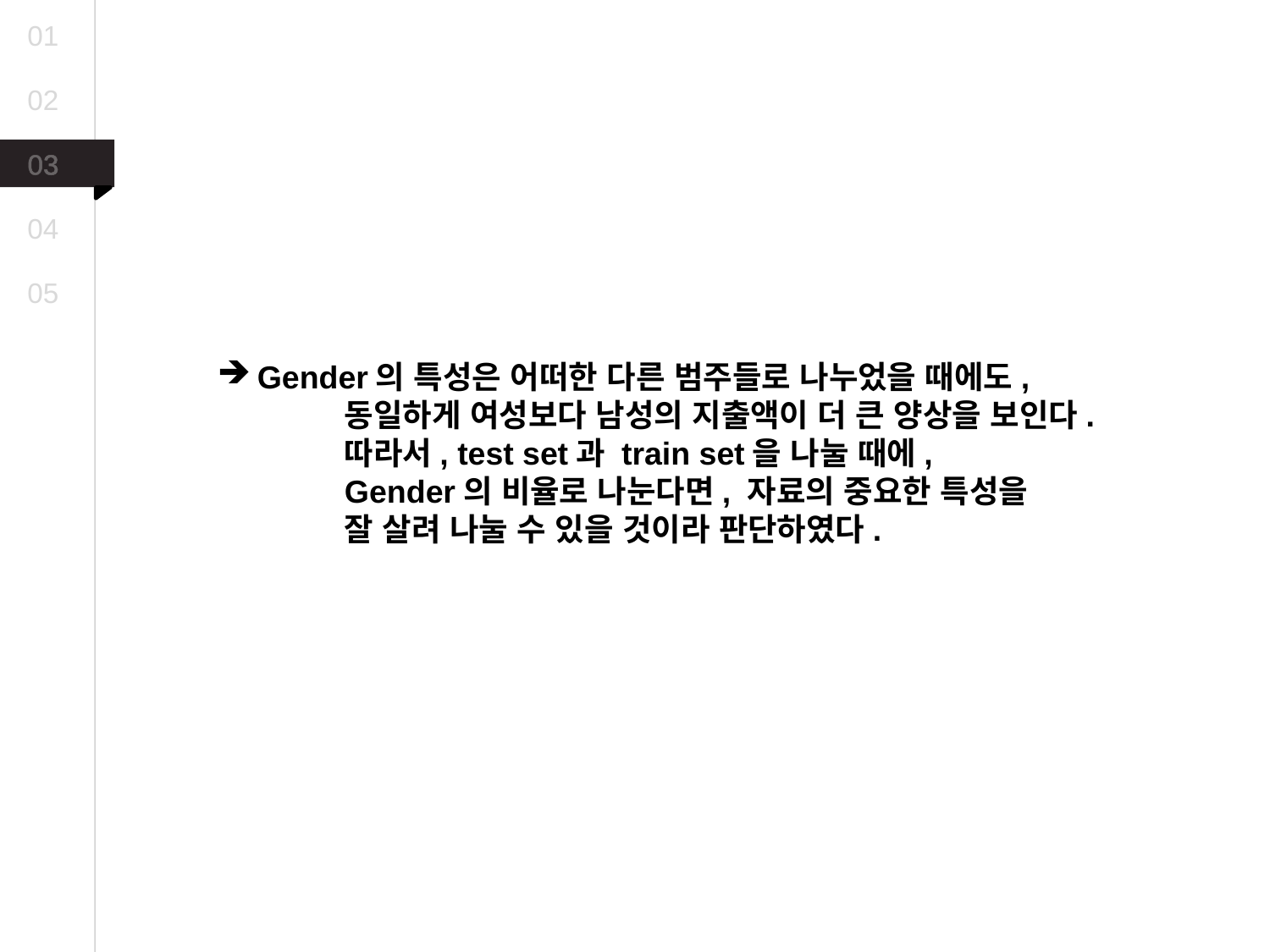

01
02

03

04
05
Gender의 특성은 어떠한 다른 범주들로 나누었을 때에도,
	동일하게 여성보다 남성의 지출액이 더 큰 양상을 보인다.
	따라서, test set과 train set을 나눌 때에,
	Gender의 비율로 나눈다면, 자료의 중요한 특성을
	잘 살려 나눌 수 있을 것이라 판단하였다.